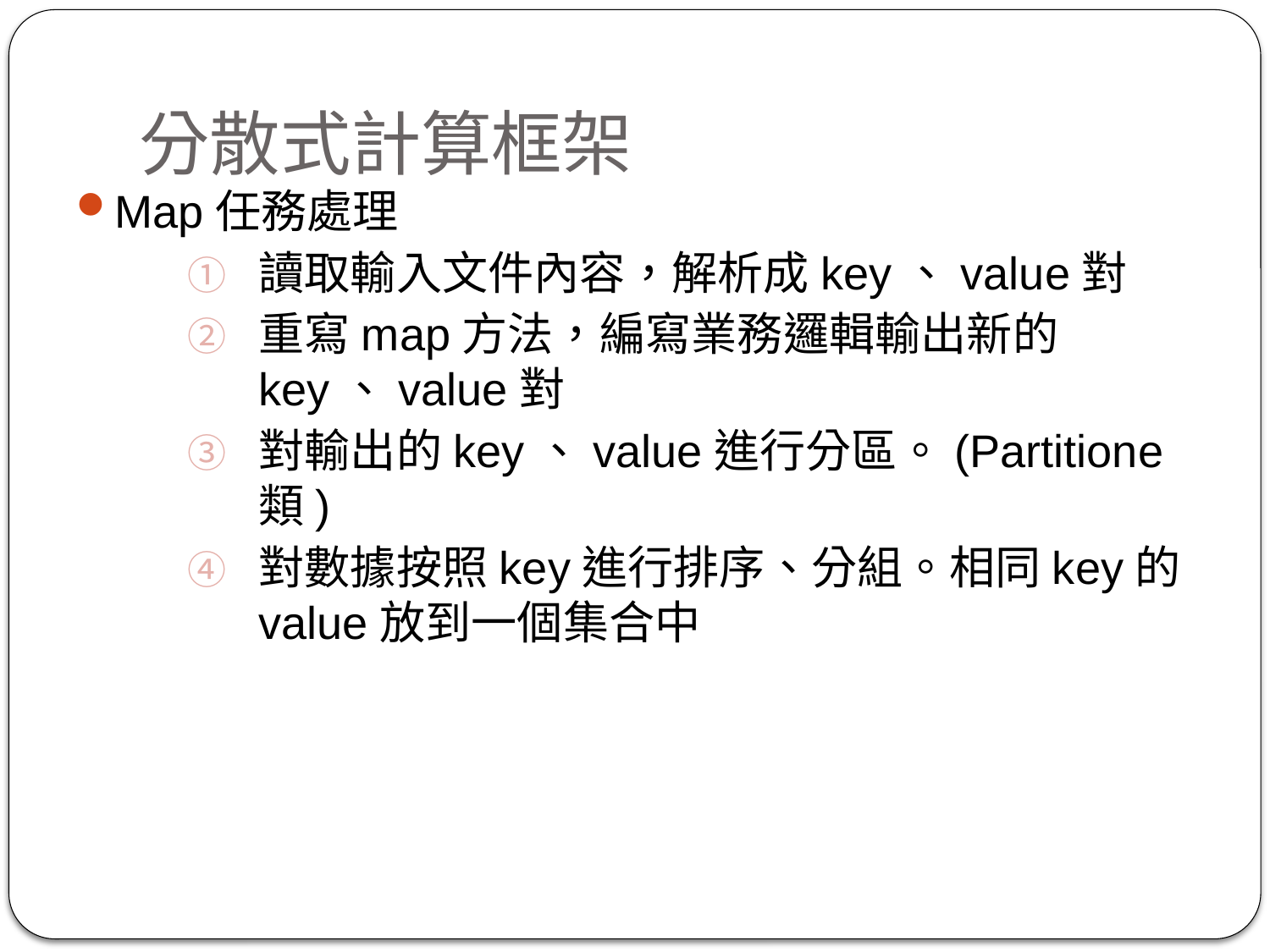

# 分散式計算框架
Map任務處理
讀取輸入文件內容，解析成key、value對
重寫map方法，編寫業務邏輯輸出新的key、value對
對輸出的key、value進行分區。(Partitione類)
對數據按照key進行排序、分組。相同key的value放到一個集合中